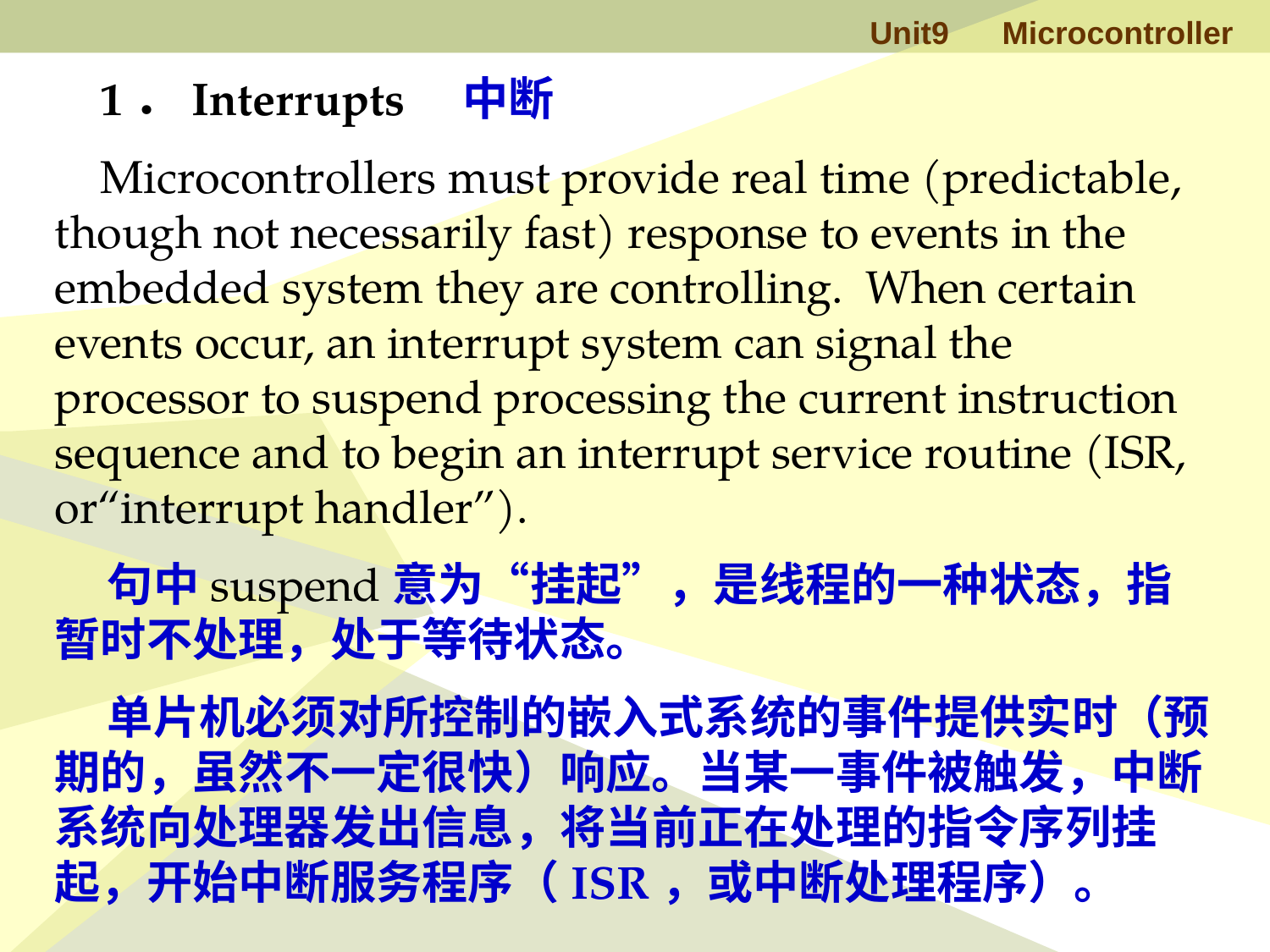

1．Interrupts    中断
    Microcontrollers must provide real time (predictable, though not necessarily fast) response to events in the embedded system they are controlling.  When certain events occur, an interrupt system can signal the processor to suspend processing the current instruction sequence and to begin an interrupt service routine (ISR, or“interrupt handler”).
    句中suspend意为“挂起”，是线程的一种状态，指暂时不处理，处于等待状态。
    单片机必须对所控制的嵌入式系统的事件提供实时（预期的，虽然不一定很快）响应。当某一事件被触发，中断系统向处理器发出信息，将当前正在处理的指令序列挂起，开始中断服务程序（ISR，或中断处理程序）。